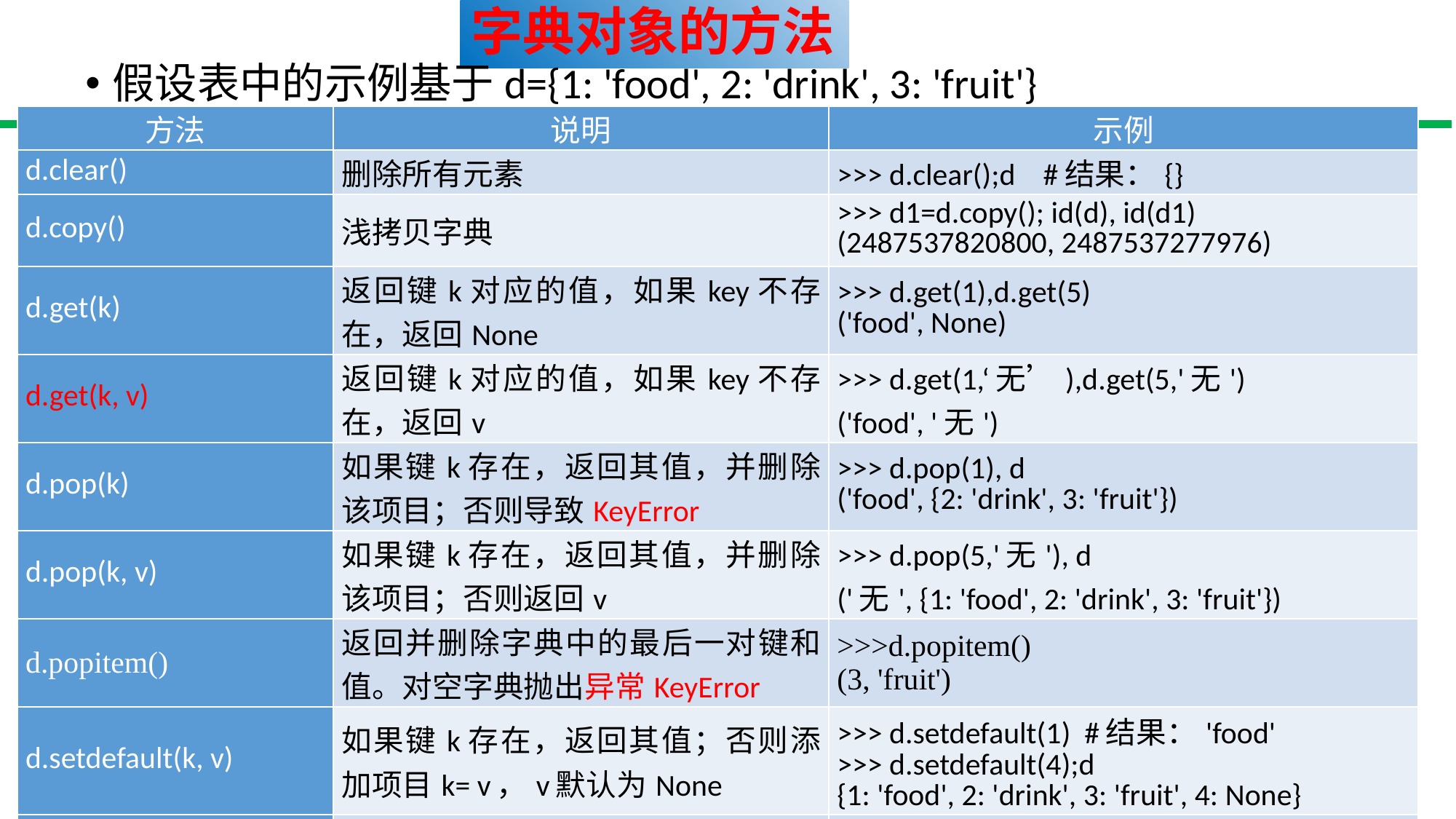

# 字典对象的方法
假设表中的示例基于d={1: 'food', 2: 'drink', 3: 'fruit'}
| 方法 | 说明 | 示例 |
| --- | --- | --- |
| d.clear() | 删除所有元素 | >>> d.clear();d #结果：{} |
| d.copy() | 浅拷贝字典 | >>> d1=d.copy(); id(d), id(d1) (2487537820800, 2487537277976) |
| d.get(k) | 返回键k对应的值，如果key不存在，返回None | >>> d.get(1),d.get(5) ('food', None) |
| d.get(k, v) | 返回键k对应的值，如果key不存在，返回v | >>> d.get(1,‘无’),d.get(5,'无') ('food', '无') |
| d.pop(k) | 如果键k存在，返回其值，并删除该项目；否则导致KeyError | >>> d.pop(1), d ('food', {2: 'drink', 3: 'fruit'}) |
| d.pop(k, v) | 如果键k存在，返回其值，并删除该项目；否则返回v | >>> d.pop(5,'无'), d ('无', {1: 'food', 2: 'drink', 3: 'fruit'}) |
| d.popitem() | 返回并删除字典中的最后一对键和值。对空字典抛出异常KeyError | >>>d.popitem() (3, 'fruit') |
| d.setdefault(k, v) | 如果键k存在，返回其值；否则添加项目k= v，v默认为None | >>> d.setdefault(1) #结果：'food' >>> d.setdefault(4);d {1: 'food', 2: 'drink', 3: 'fruit', 4: None} |
| d.update([other]) | 使用字典或键值对，更新或添加项目到字典d | >>> d1={1: '食物', 4: '书籍'} >>> d.update(d1);d {1: '食物', 2: 'drink', 3: 'fruit', 4: '书籍'} |